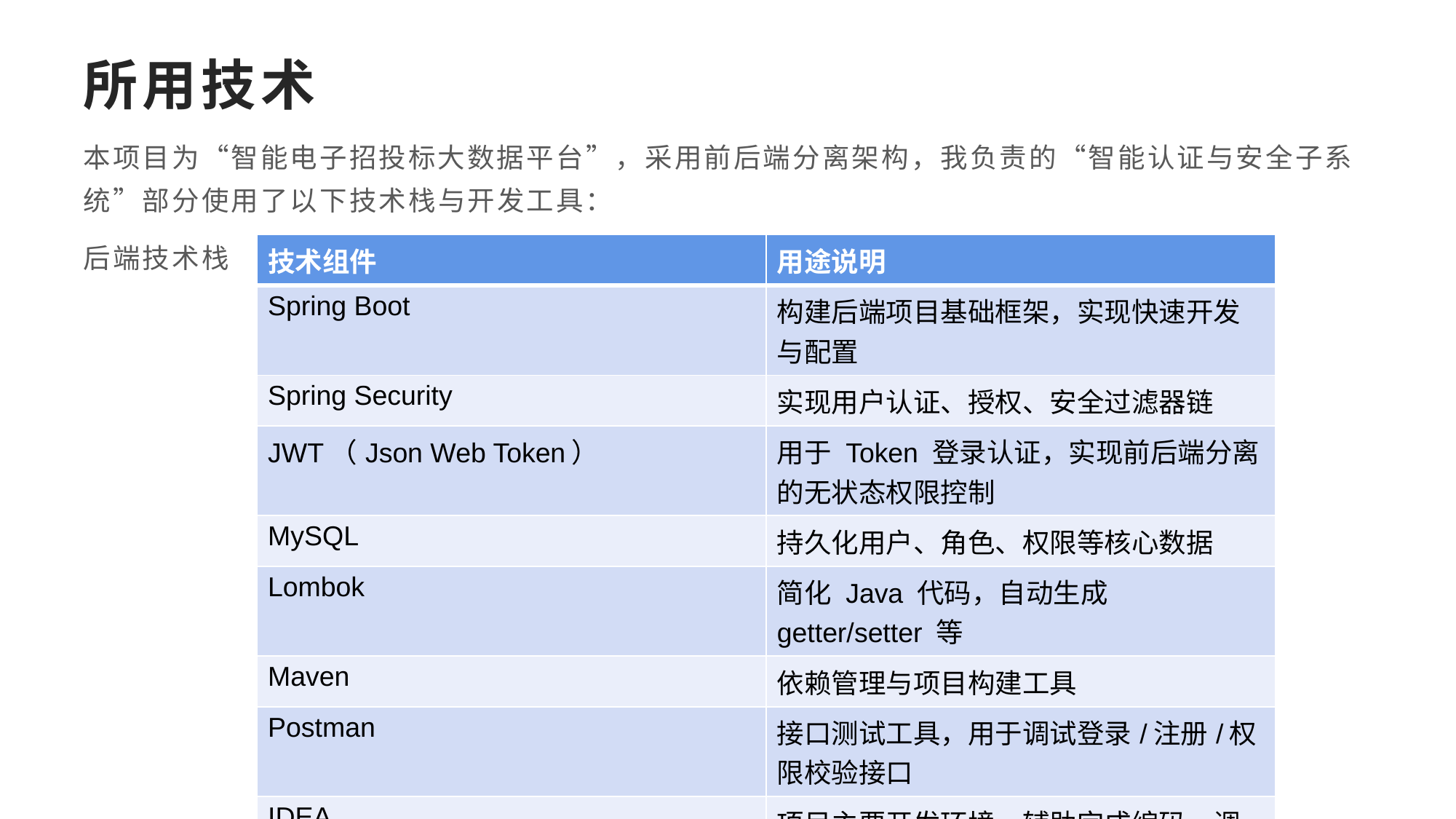

# 所用技术
本项目为“智能电子招投标大数据平台”，采用前后端分离架构，我负责的“智能认证与安全子系统”部分使用了以下技术栈与开发工具：
后端技术栈

| 技术组件 | 用途说明 |
| --- | --- |
| Spring Boot | 构建后端项目基础框架，实现快速开发与配置 |
| Spring Security | 实现用户认证、授权、安全过滤器链 |
| JWT（Json Web Token） | 用于 Token 登录认证，实现前后端分离的无状态权限控制 |
| MySQL | 持久化用户、角色、权限等核心数据 |
| Lombok | 简化 Java 代码，自动生成 getter/setter 等 |
| Maven | 依赖管理与项目构建工具 |
| Postman | 接口测试工具，用于调试登录/注册/权限校验接口 |
| IDEA | 项目主要开发环境，辅助完成编码、调试与部署 |